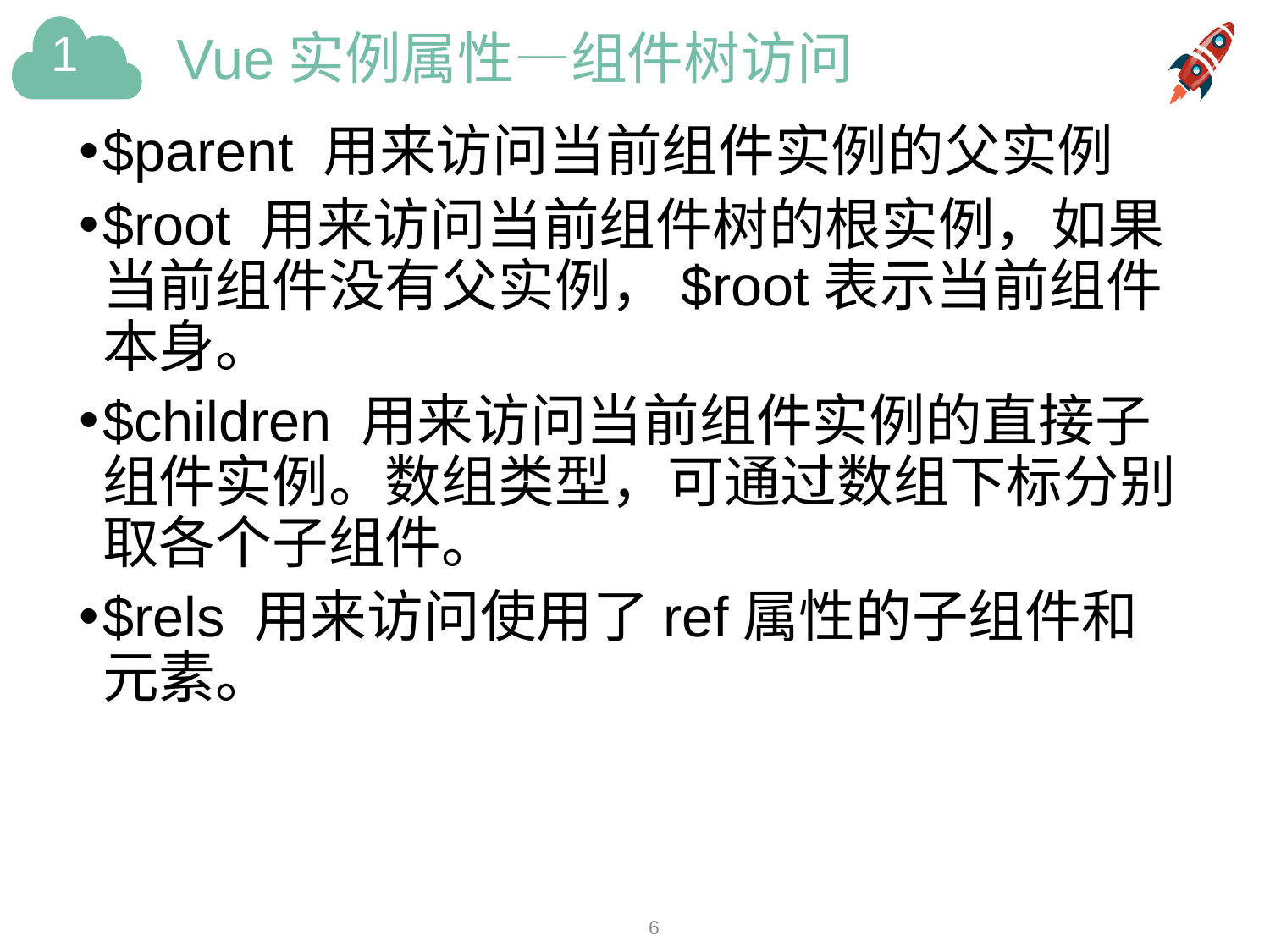

# Vue实例属性—组件树访问
$parent 用来访问当前组件实例的父实例
$root 用来访问当前组件树的根实例，如果当前组件没有父实例，$root表示当前组件本身。
$children 用来访问当前组件实例的直接子组件实例。数组类型，可通过数组下标分别取各个子组件。
$rels 用来访问使用了ref属性的子组件和元素。
6